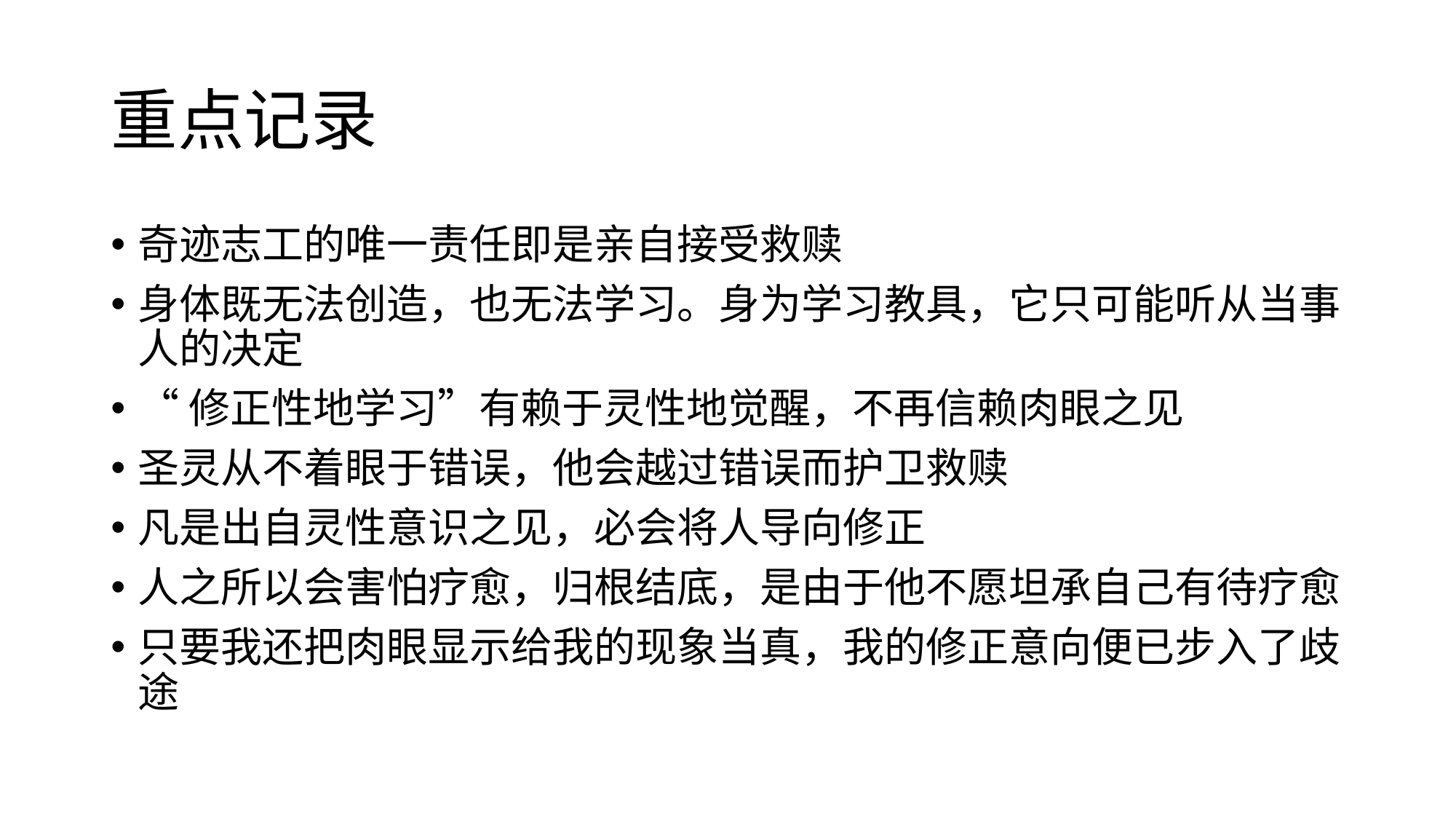

# 重点记录
奇迹志工的唯一责任即是亲自接受救赎
身体既无法创造，也无法学习。身为学习教具，它只可能听从当事人的决定
“修正性地学习”有赖于灵性地觉醒，不再信赖肉眼之见
圣灵从不着眼于错误，他会越过错误而护卫救赎
凡是出自灵性意识之见，必会将人导向修正
人之所以会害怕疗愈，归根结底，是由于他不愿坦承自己有待疗愈
只要我还把肉眼显示给我的现象当真，我的修正意向便已步入了歧途